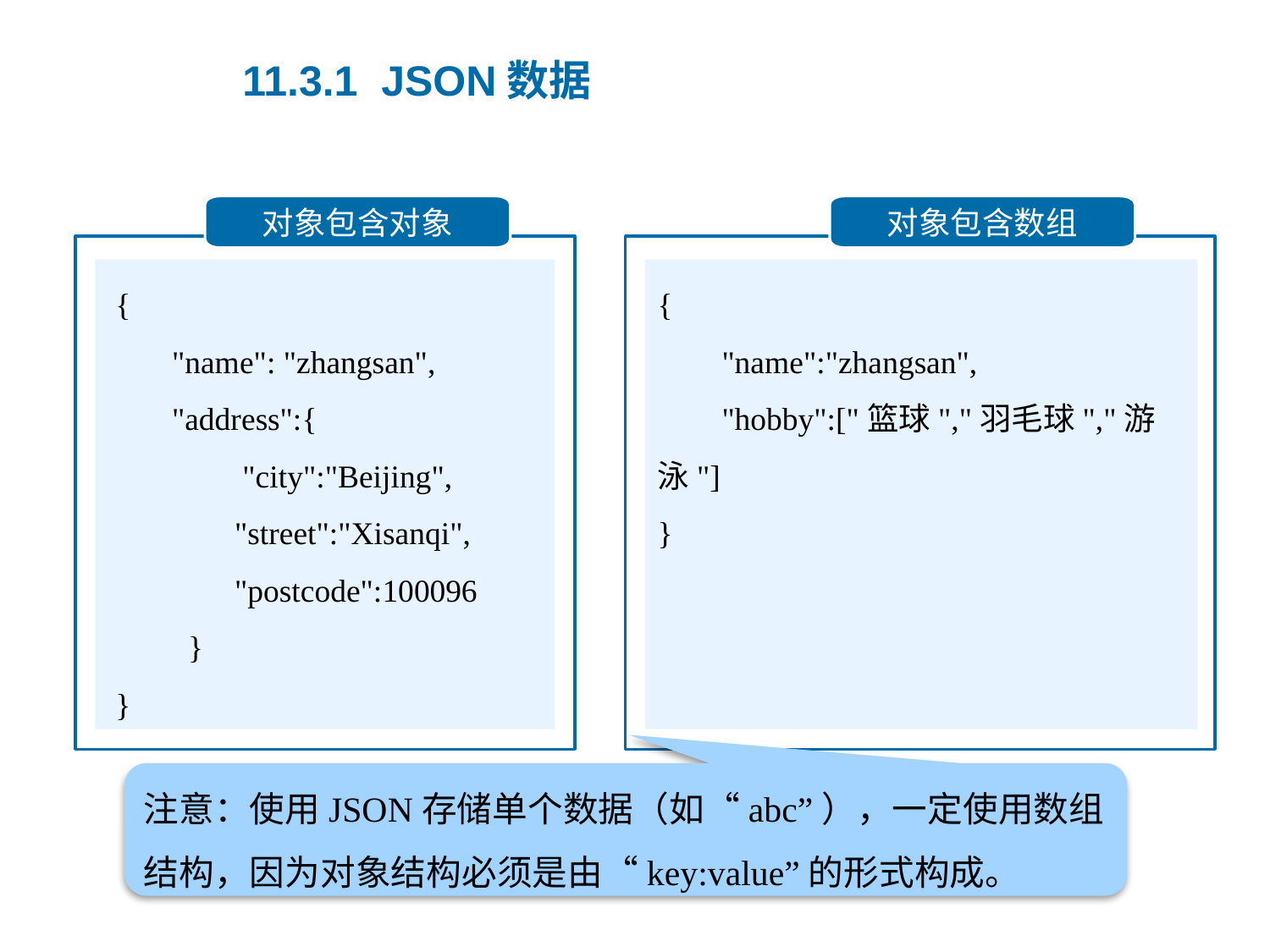

11.3.1  JSON数据

对象包含对象
对象包含数组

 {
        "name": "zhangsan",
        "address":{
	 "city":"Beijing",
	"street":"Xisanqi",
	"postcode":100096
          }
 }
{
        "name":"zhangsan",
        "hobby":["篮球","羽毛球","游泳"]
}

注意：使用JSON存储单个数据（如“abc”），一定使用数组结构，因为对象结构必须是由“key:value”的形式构成。